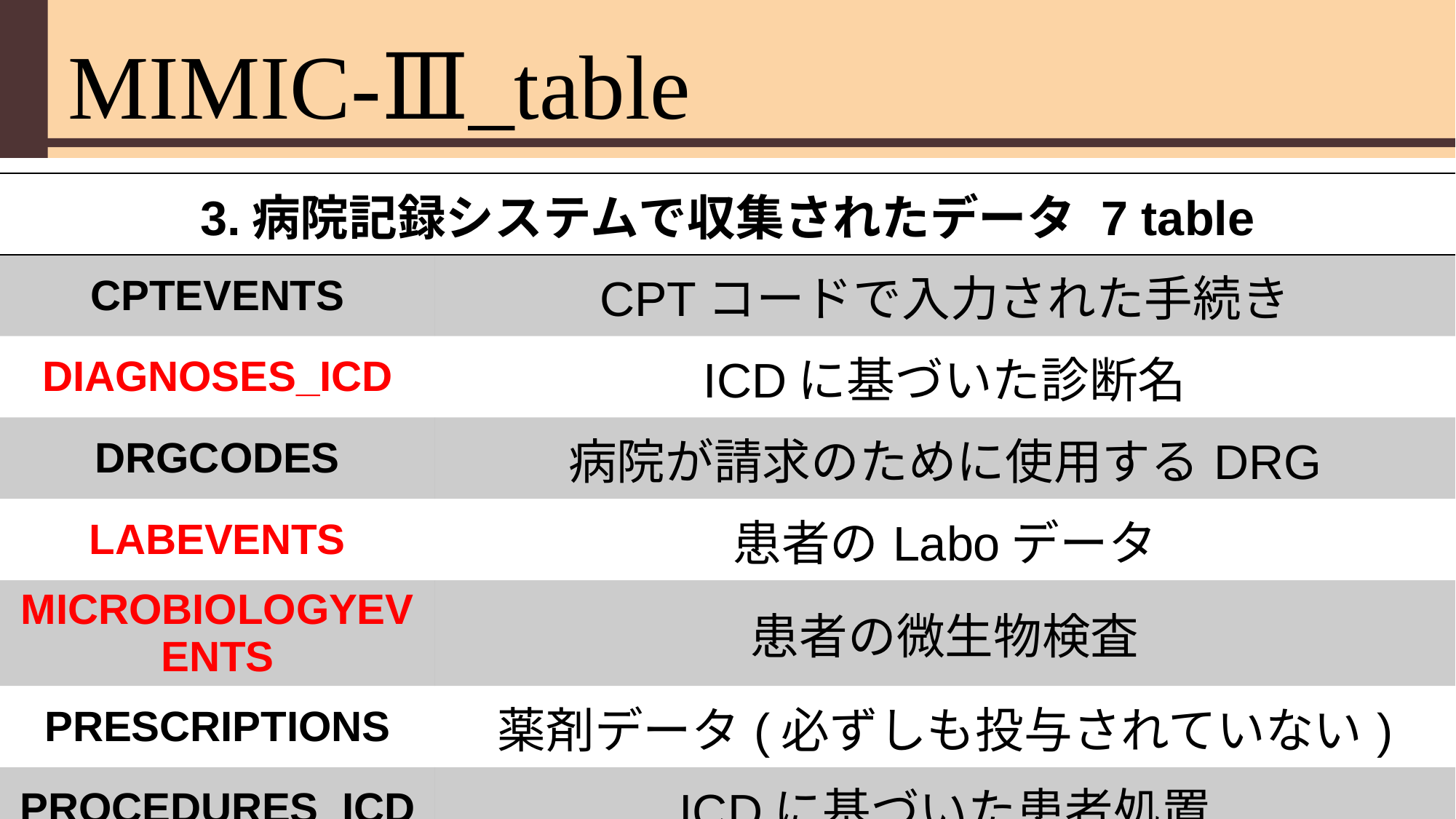

# MIMIC-Ⅲ_table
| 3.病院記録システムで収集されたデータ 7 table |  |
| --- | --- |
| CPTEVENTS | CPTコードで入力された手続き |
| DIAGNOSES\_ICD | ICDに基づいた診断名 |
| DRGCODES | 病院が請求のために使用するDRG |
| LABEVENTS | 患者のLaboデータ |
| MICROBIOLOGYEVENTS | 患者の微生物検査 |
| PRESCRIPTIONS | 薬剤データ(必ずしも投与されていない) |
| PROCEDURES\_ICD | ICDに基づいた患者処置 |